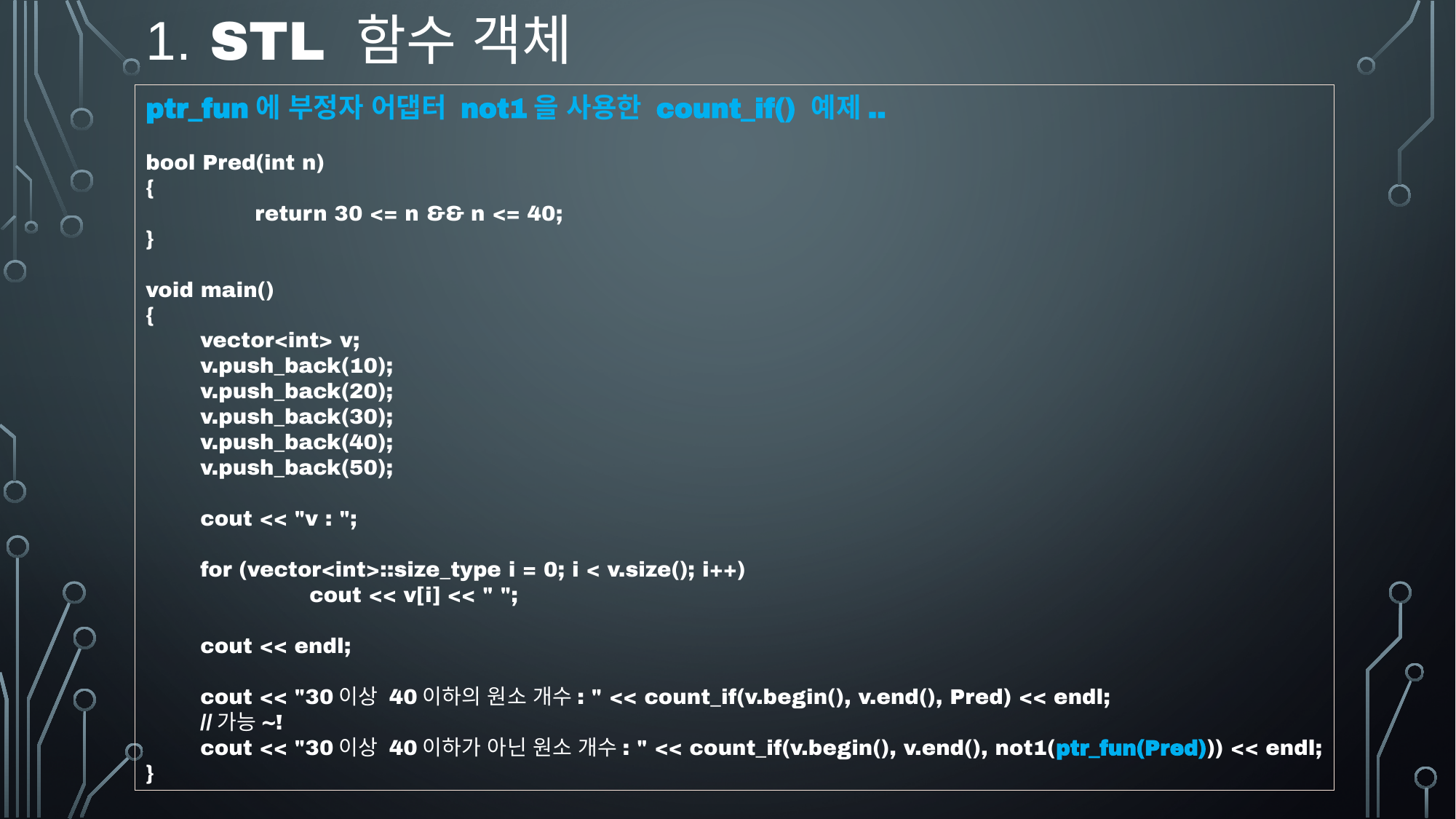

# 1. STL 함수 객체
ptr_fun에 부정자 어댑터 not1을 사용한 count_if() 예제..

bool Pred(int n)
{
	return 30 <= n && n <= 40;
}

void main()
{
vector<int> v;
v.push_back(10);
v.push_back(20);
v.push_back(30);
v.push_back(40);
v.push_back(50);

cout << "v : ";

for (vector<int>::size_type i = 0; i < v.size(); i++)
	cout << v[i] << " ";

cout << endl;

cout << "30이상 40이하의 원소 개수: " << count_if(v.begin(), v.end(), Pred) << endl;
//가능~!
cout << "30이상 40이하가 아닌 원소 개수: " << count_if(v.begin(), v.end(), not1(ptr_fun(Pred))) << endl;
}